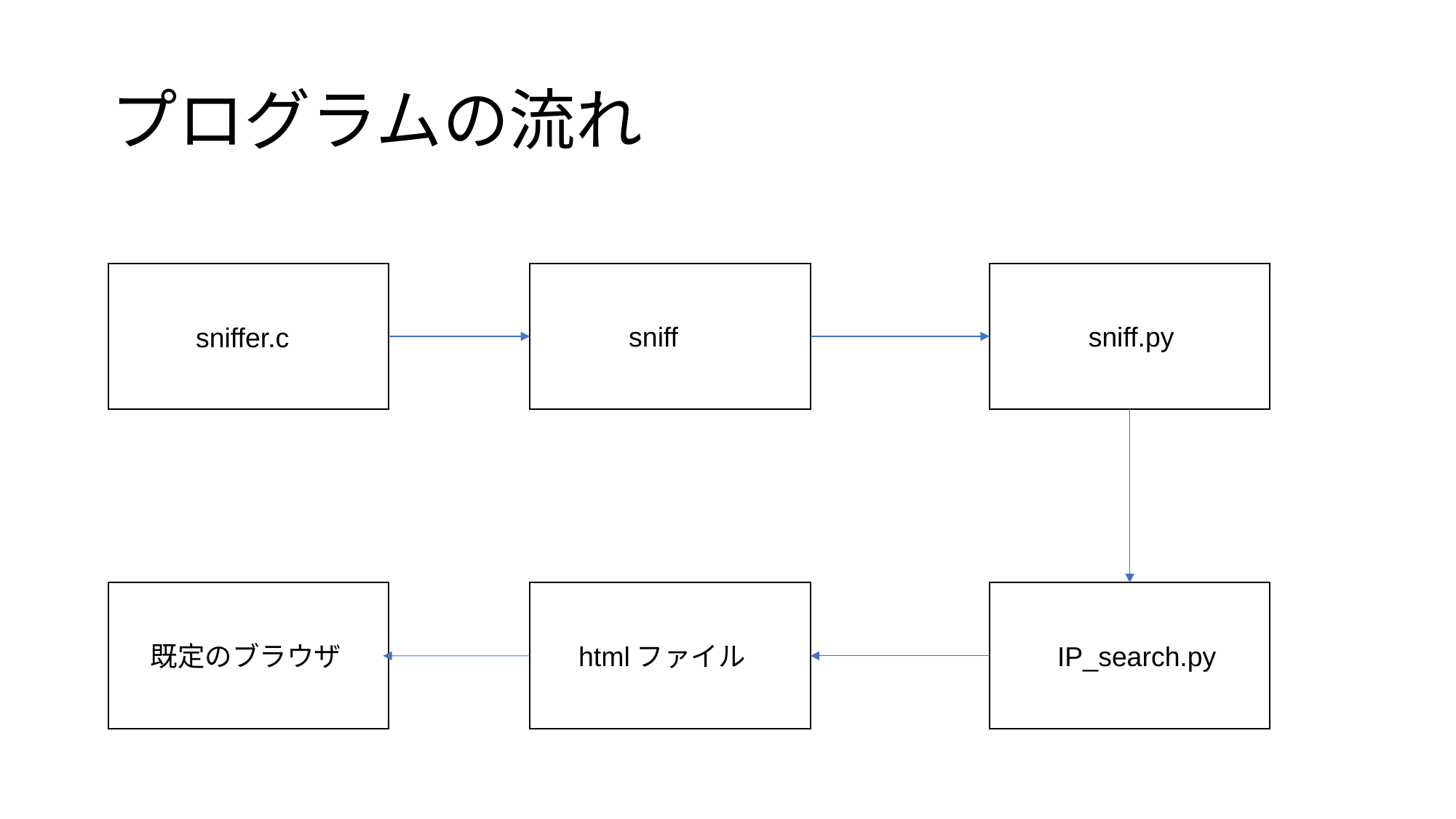

# プログラムの流れ

sniff
sniff.py
sniffer.c

既定のブラウザ
htmlファイル
IP_search.py